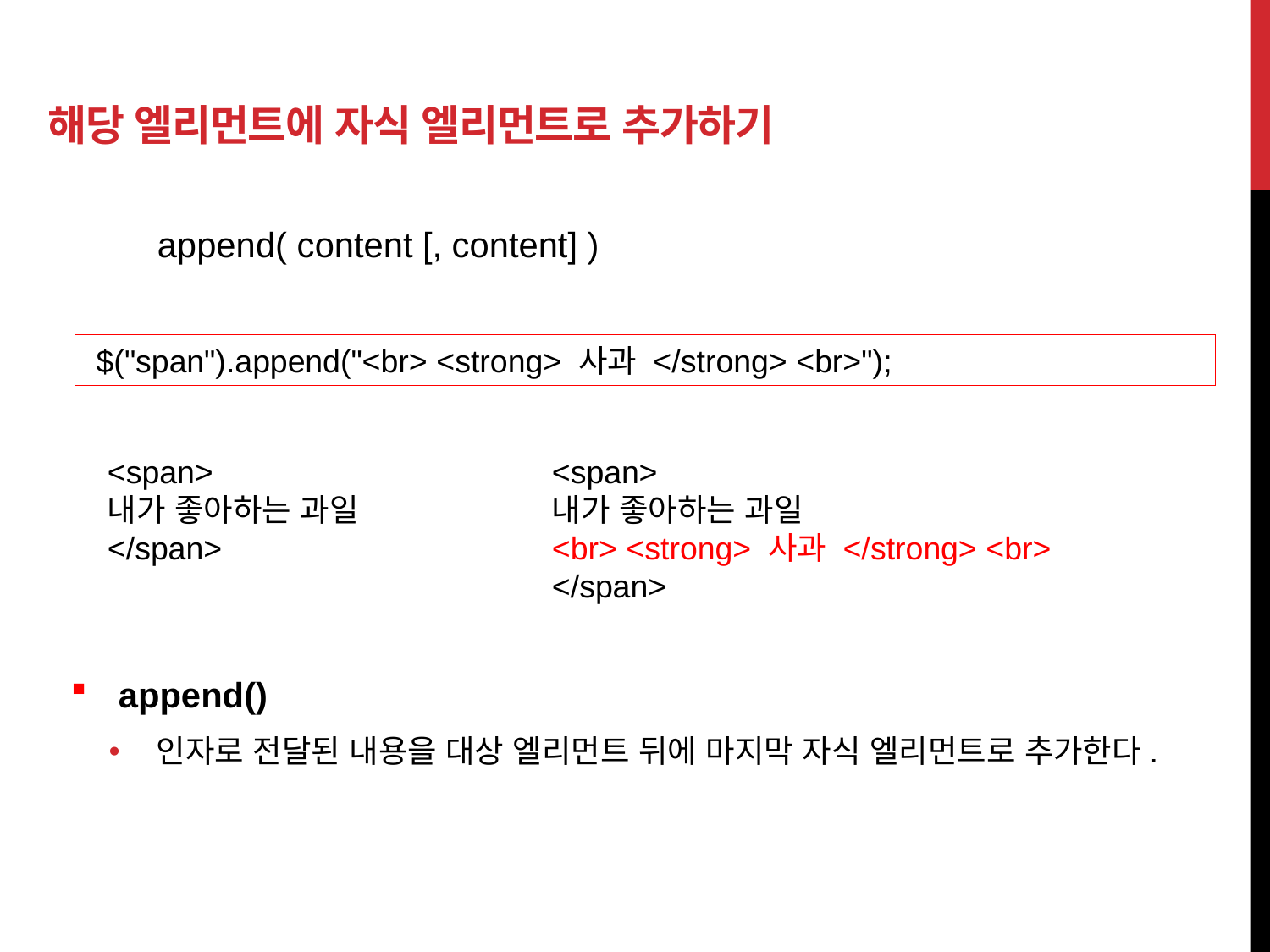

# 해당 엘리먼트에 자식 엘리먼트로 추가하기
append( content [, content] )
 $("span").append("<br> <strong> 사과 </strong> <br>");
<span>
내가 좋아하는 과일
</span>
<span>
내가 좋아하는 과일
<br> <strong> 사과 </strong> <br>
</span>
append()
인자로 전달된 내용을 대상 엘리먼트 뒤에 마지막 자식 엘리먼트로 추가한다.